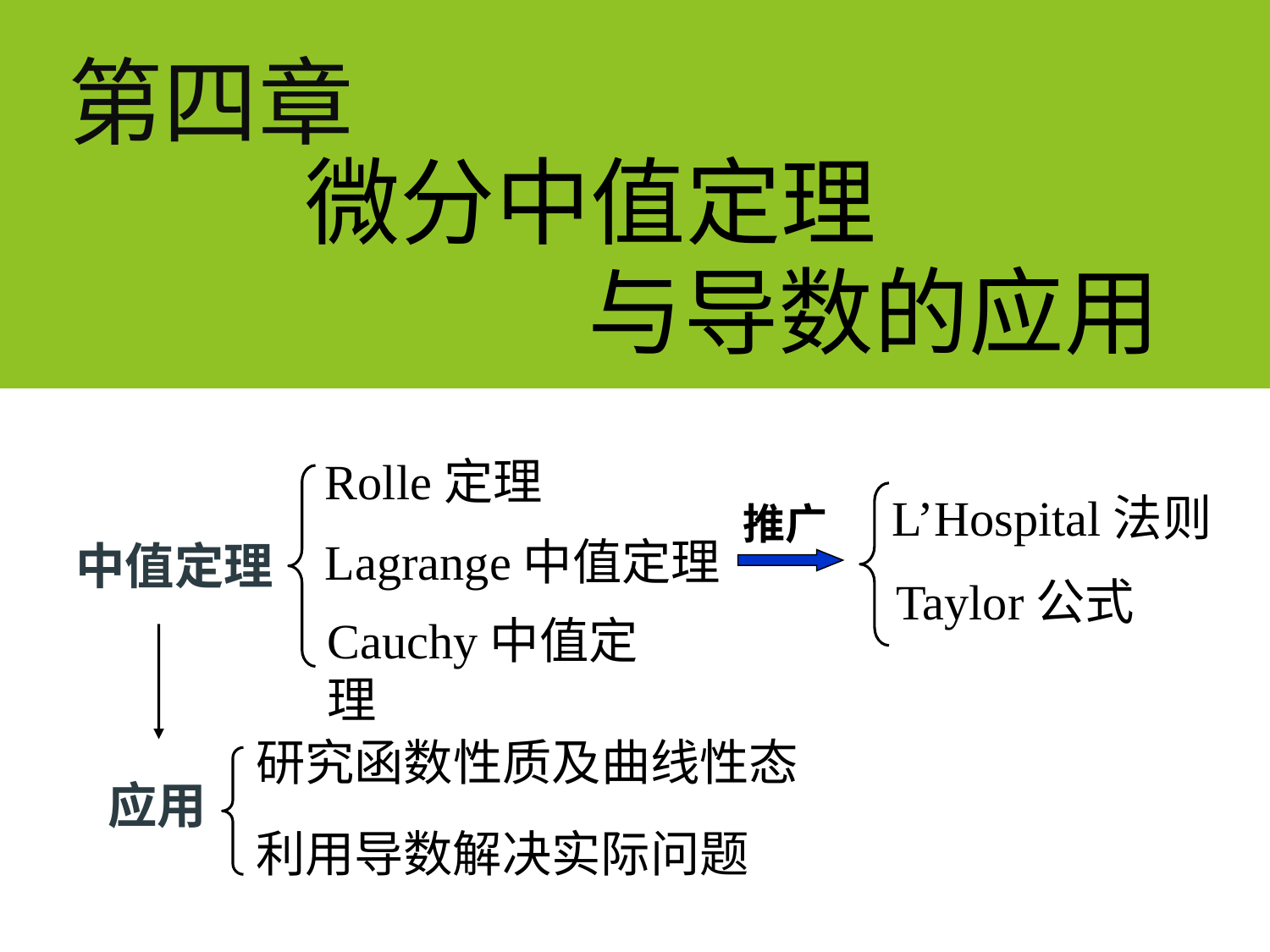

第四章
微分中值定理
与导数的应用

Rolle定理

      L’Hospital法则
Taylor公式

推广

Lagrange中值定理
中值定理
Cauchy中值定理

研究函数性质及曲线性态

应用
利用导数解决实际问题